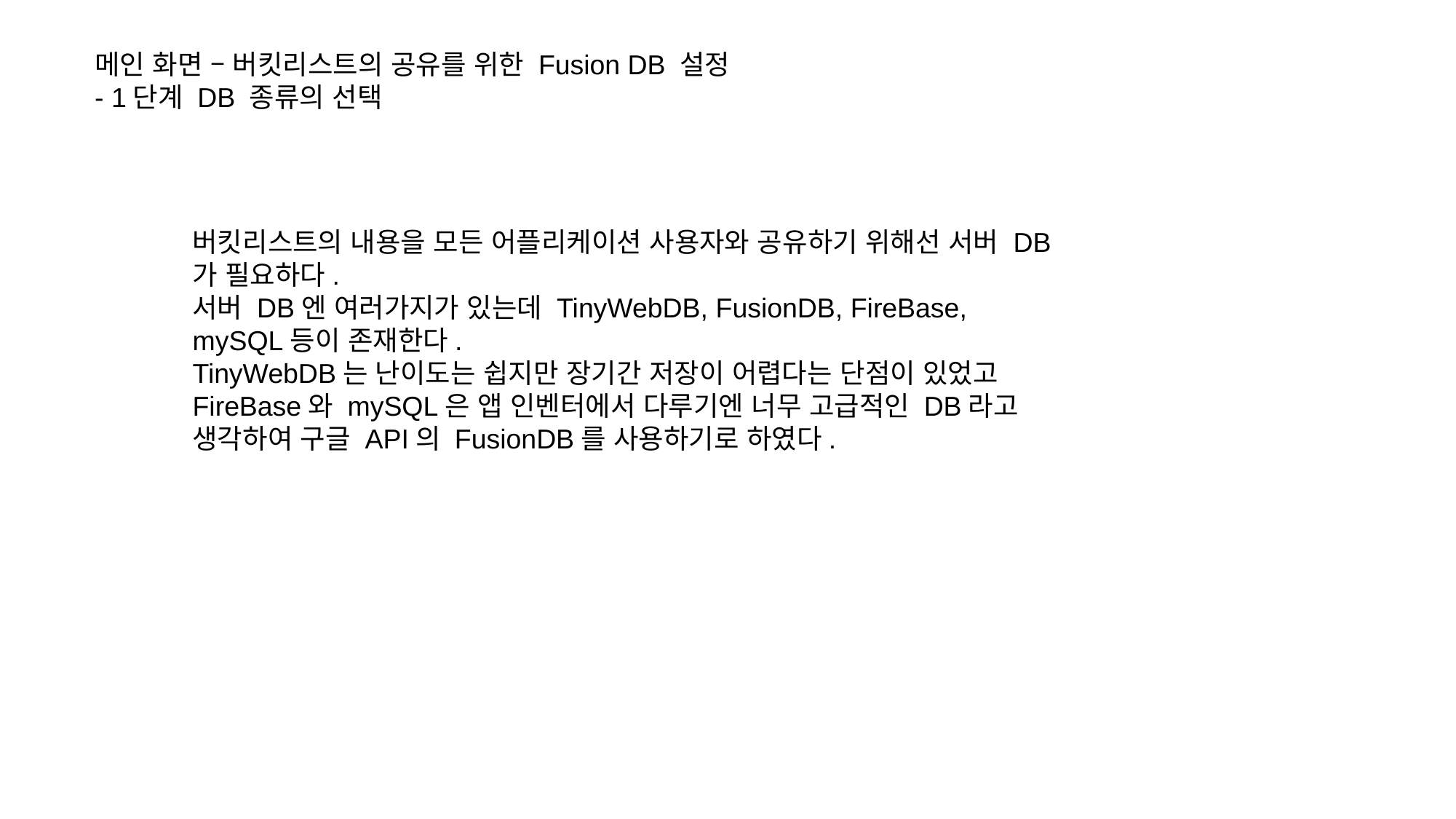

메인 화면 – 버킷리스트의 공유를 위한 Fusion DB 설정
- 1단계 DB 종류의 선택
버킷리스트의 내용을 모든 어플리케이션 사용자와 공유하기 위해선 서버 DB가 필요하다.
서버 DB엔 여러가지가 있는데 TinyWebDB, FusionDB, FireBase, mySQL등이 존재한다.
TinyWebDB는 난이도는 쉽지만 장기간 저장이 어렵다는 단점이 있었고
FireBase와 mySQL은 앱 인벤터에서 다루기엔 너무 고급적인 DB라고 생각하여 구글 API의 FusionDB를 사용하기로 하였다.